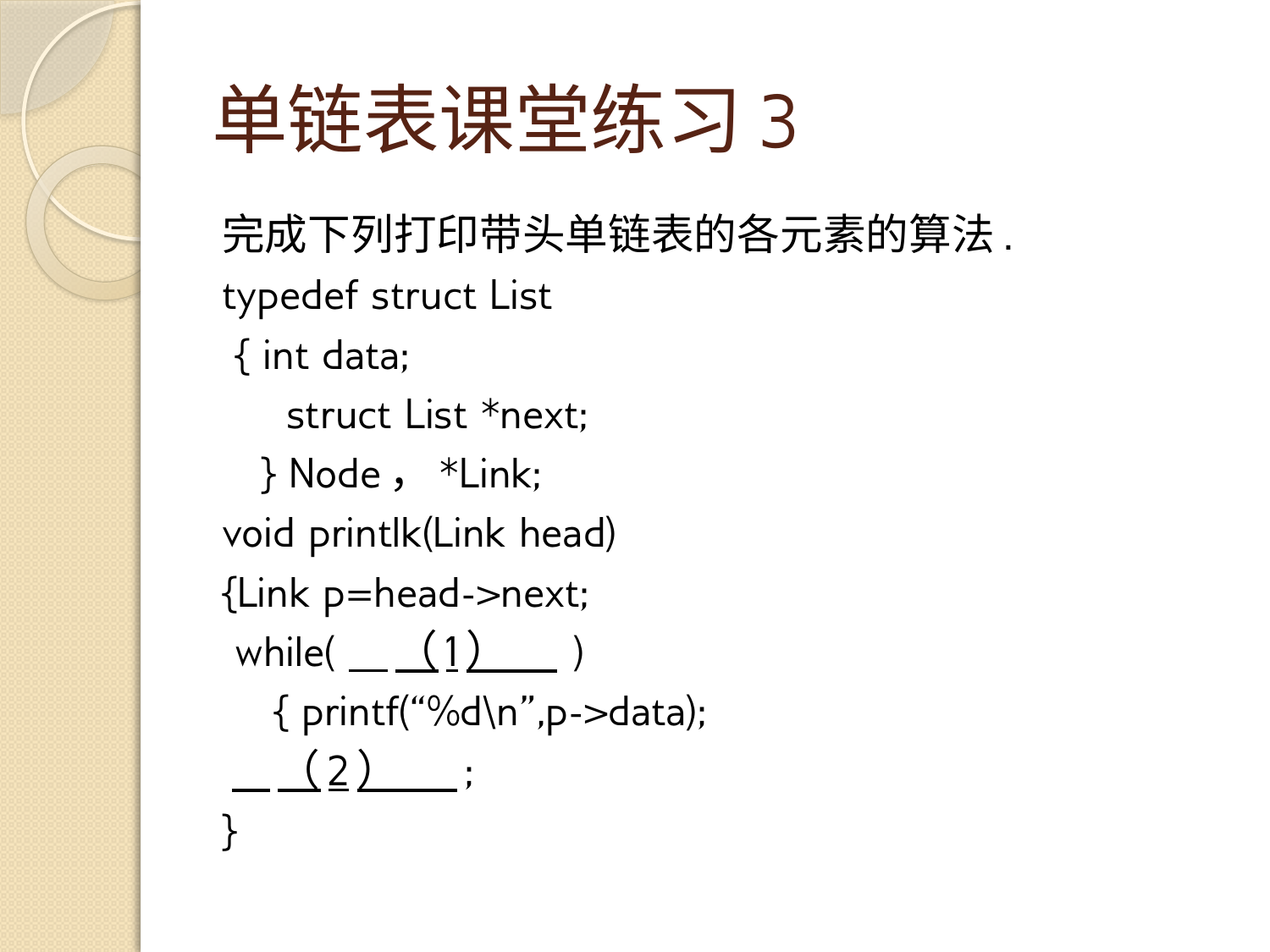

# 单链表课堂练习3
完成下列打印带头单链表的各元素的算法.
typedef struct List
 { int data;
     struct List *next;
   } Node，*Link;
void printlk(Link head)
{Link p=head->next;
 while(    （1）      )
    { printf(“%d\n”,p->data);
     （2）      ;
}